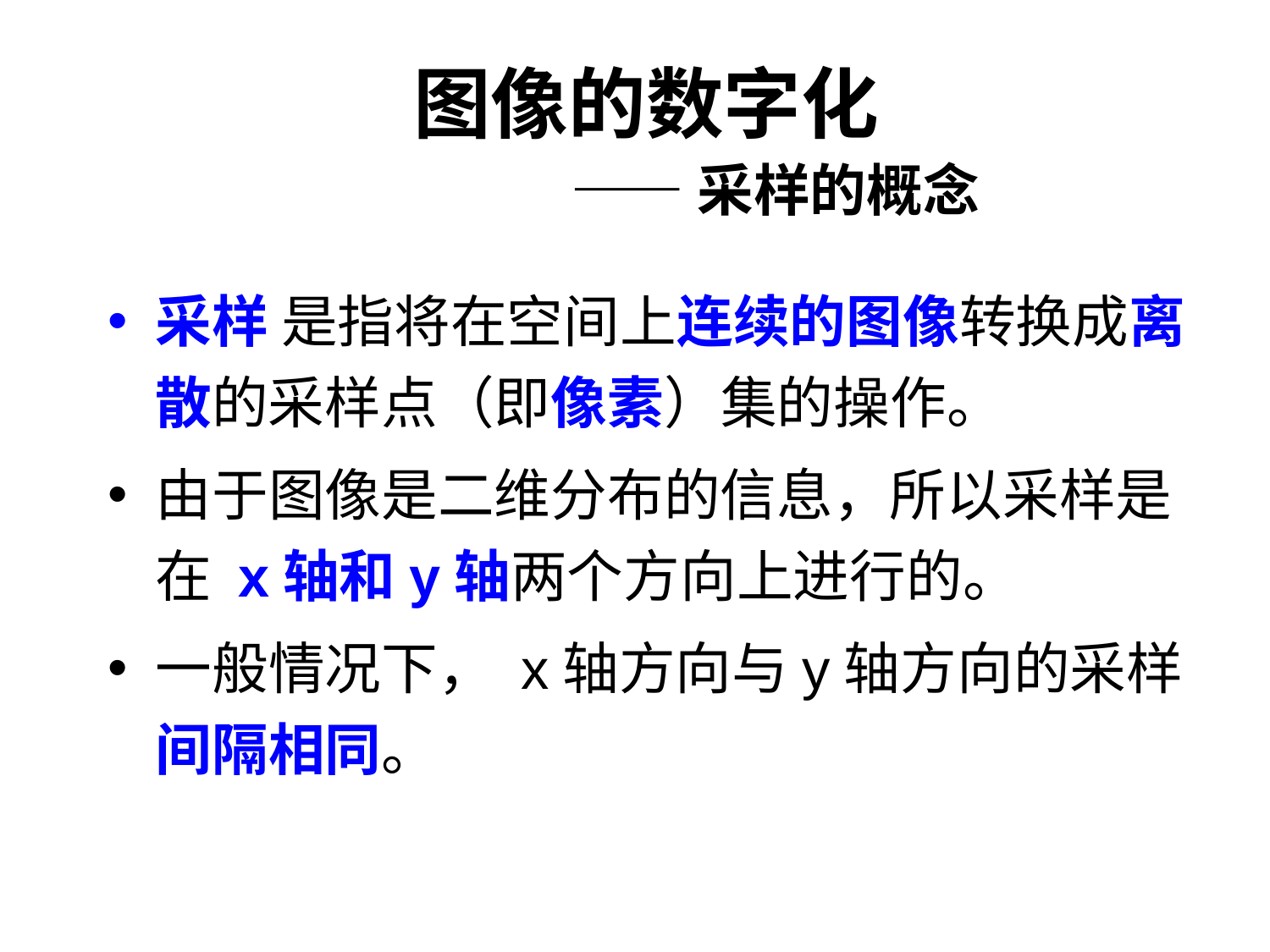

图像的数字化
                 —— 采样的概念
采样 是指将在空间上连续的图像转换成离散的采样点（即像素）集的操作。
由于图像是二维分布的信息，所以采样是在 x轴和y轴两个方向上进行的。
一般情况下， x轴方向与y轴方向的采样间隔相同。